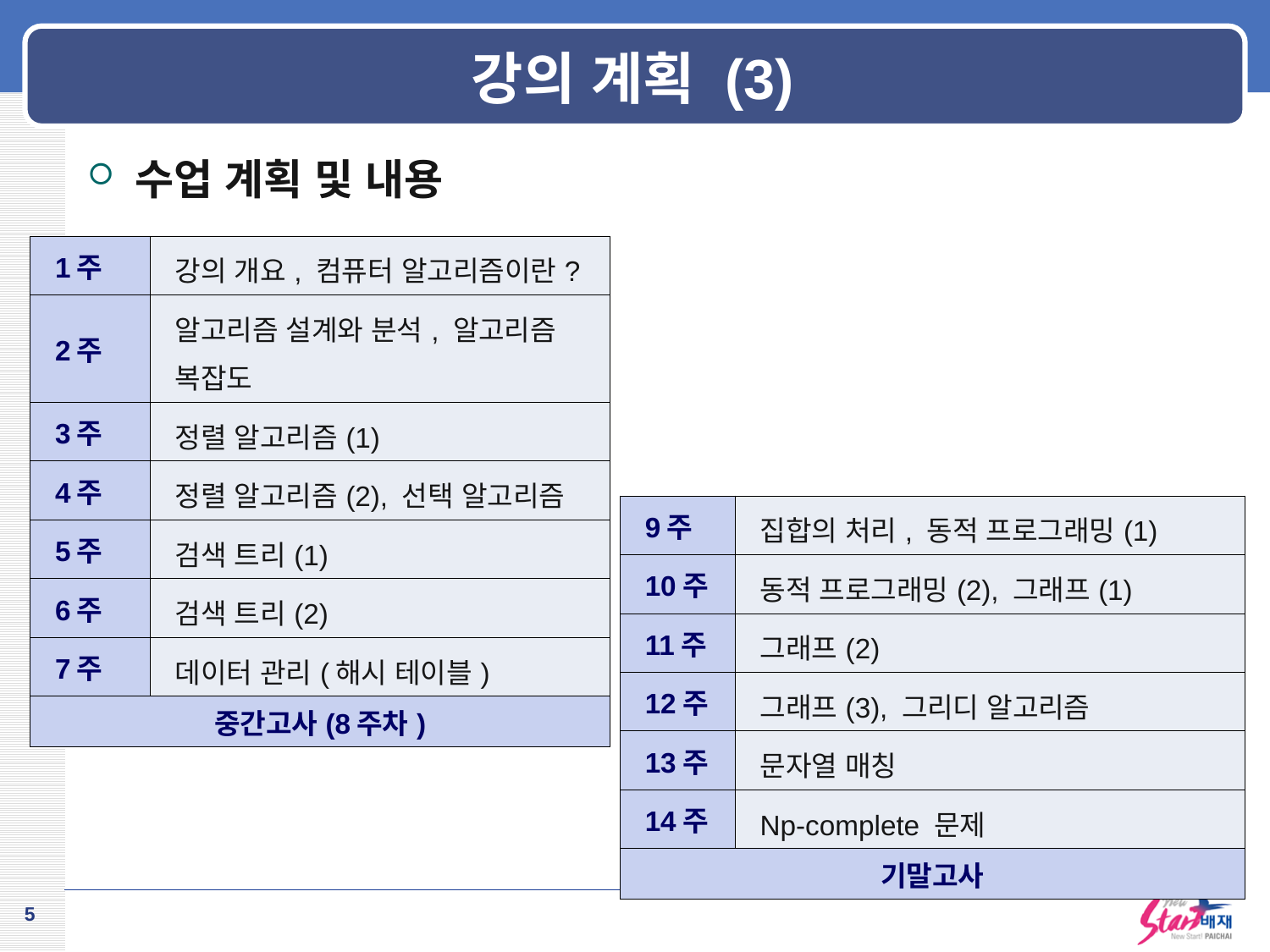

# 강의 계획 (3)
수업 계획 및 내용

| 1주 | 강의 개요, 컴퓨터 알고리즘이란? |
| --- | --- |
| 2주 | 알고리즘 설계와 분석, 알고리즘 복잡도 |
| 3주 | 정렬 알고리즘(1) |
| 4주 | 정렬 알고리즘(2), 선택 알고리즘 |
| 5주 | 검색 트리(1) |
| 6주 | 검색 트리(2) |
| 7주 | 데이터 관리(해시 테이블) |
| 중간고사(8주차) |  |
| 9주 | 집합의 처리, 동적 프로그래밍(1) |
| --- | --- |
| 10주 | 동적 프로그래밍(2), 그래프(1) |
| 11주 | 그래프(2) |
| 12주 | 그래프(3), 그리디 알고리즘 |
| 13주 | 문자열 매칭 |
| 14주 | Np-complete 문제 |
| 기말고사 |  |
5